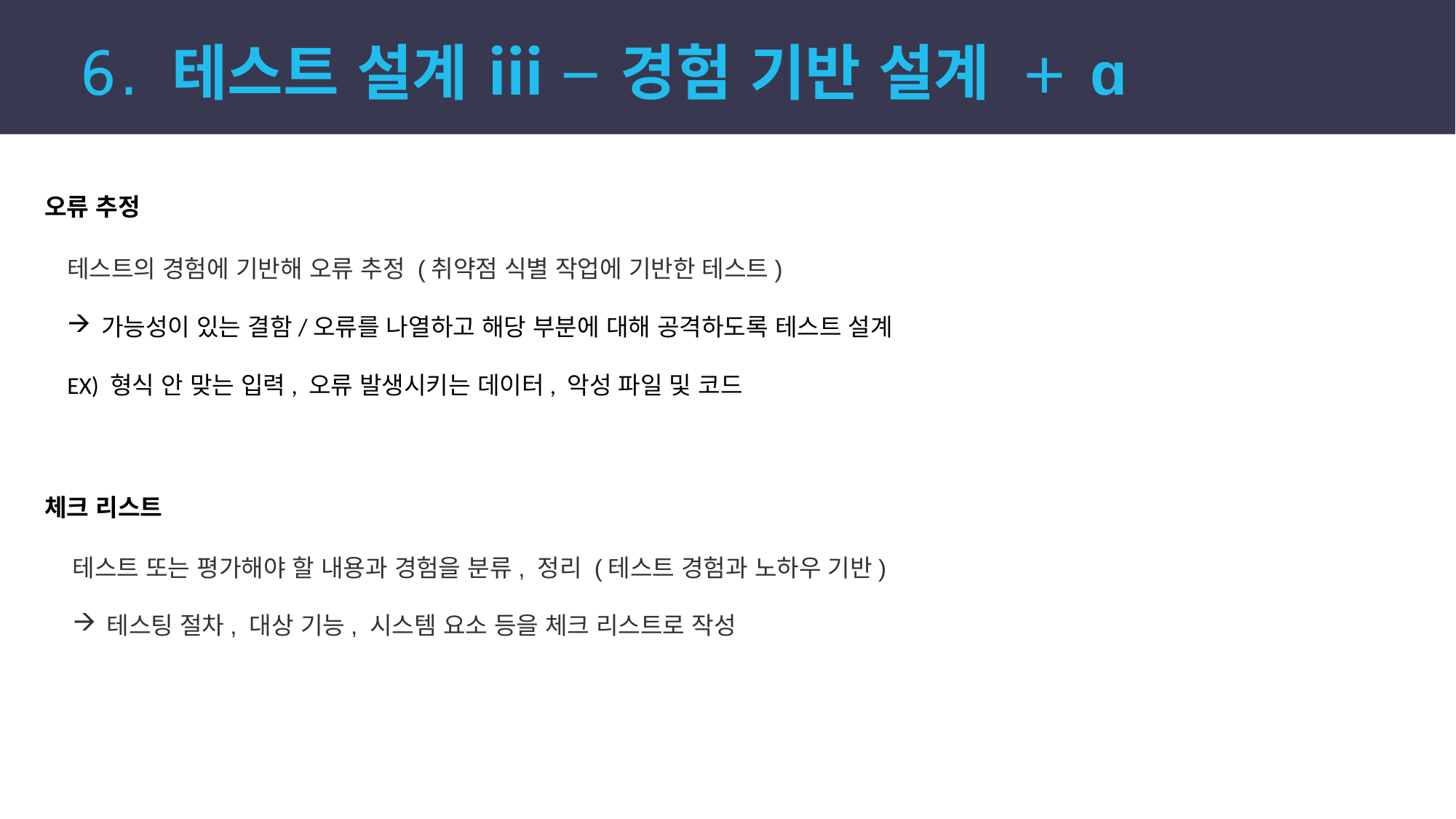

6. 테스트 설계 ⅲ – 경험 기반 설계 + ɑ
오류 추정
테스트의 경험에 기반해 오류 추정 (취약점 식별 작업에 기반한 테스트)

가능성이 있는 결함/오류를 나열하고 해당 부분에 대해 공격하도록 테스트 설계

EX) 형식 안 맞는 입력, 오류 발생시키는 데이터, 악성 파일 및 코드
체크 리스트
테스트 또는 평가해야 할 내용과 경험을 분류, 정리 (테스트 경험과 노하우 기반)

테스팅 절차, 대상 기능, 시스템 요소 등을 체크 리스트로 작성